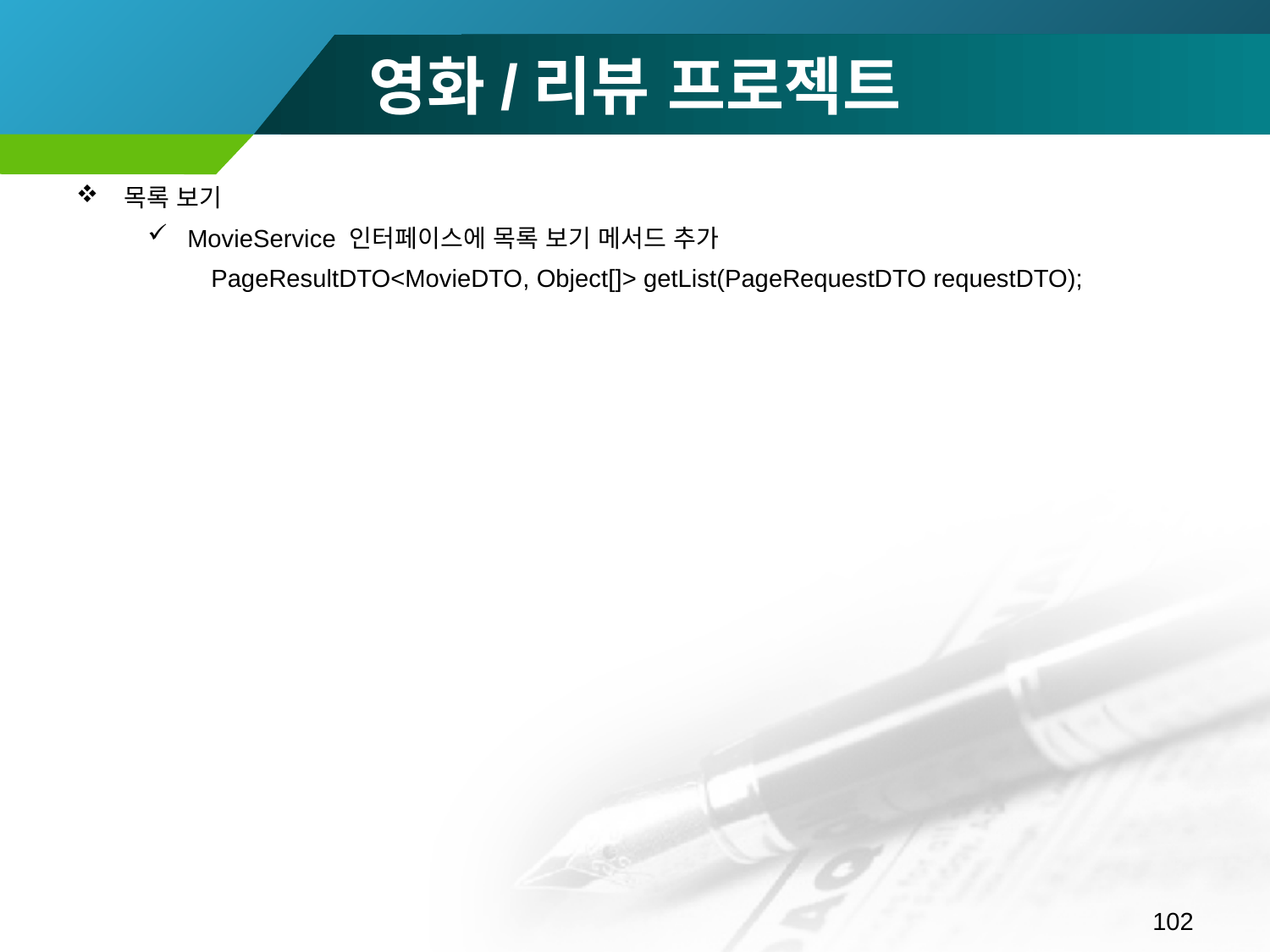

# 영화/리뷰 프로젝트
목록 보기
MovieService 인터페이스에 목록 보기 메서드 추가
PageResultDTO<MovieDTO, Object[]> getList(PageRequestDTO requestDTO);
102